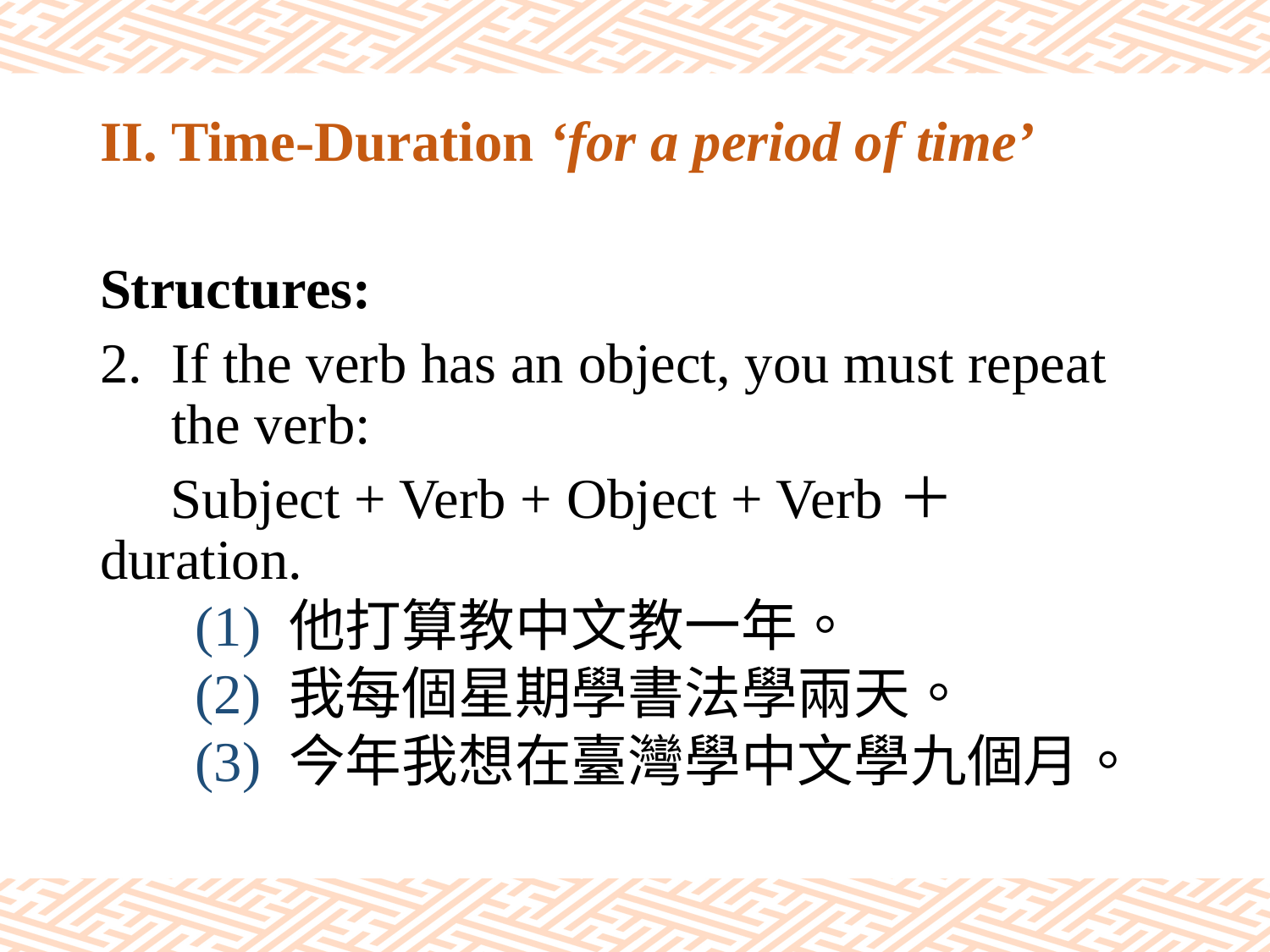

# II. Time-Duration ‘for a period of time’
Structures:
If the verb has an object, you must repeat the verb:
     Subject + Verb + Object + Verb＋duration.
(1) 他打算教中文教一年。
(2) 我每個星期學書法學兩天。
(3) 今年我想在臺灣學中文學九個月。